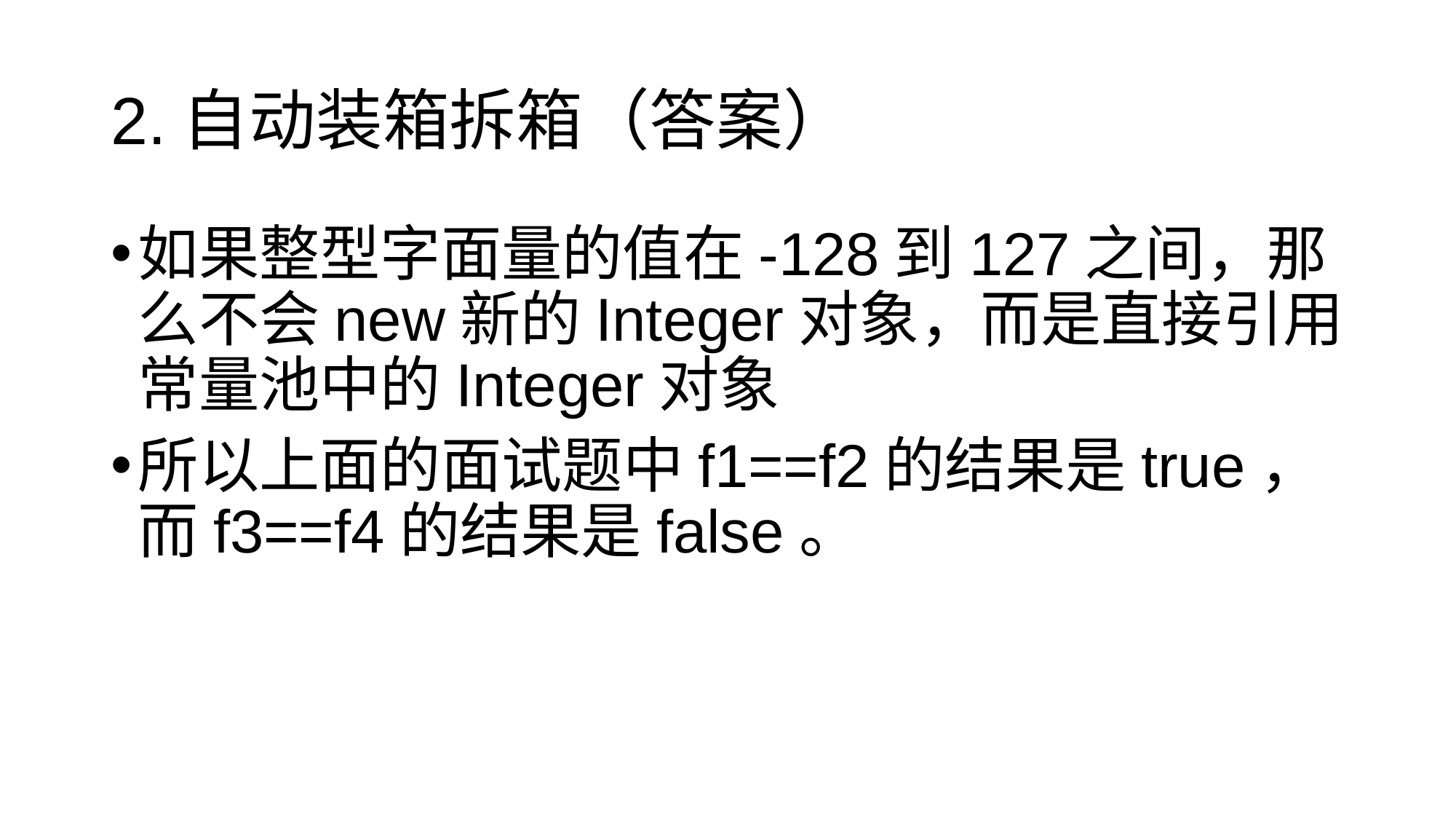

# 2.自动装箱拆箱（答案）
如果整型字面量的值在-128到127之间，那么不会new新的Integer对象，而是直接引用常量池中的Integer对象
所以上面的面试题中f1==f2的结果是true，而f3==f4的结果是false。